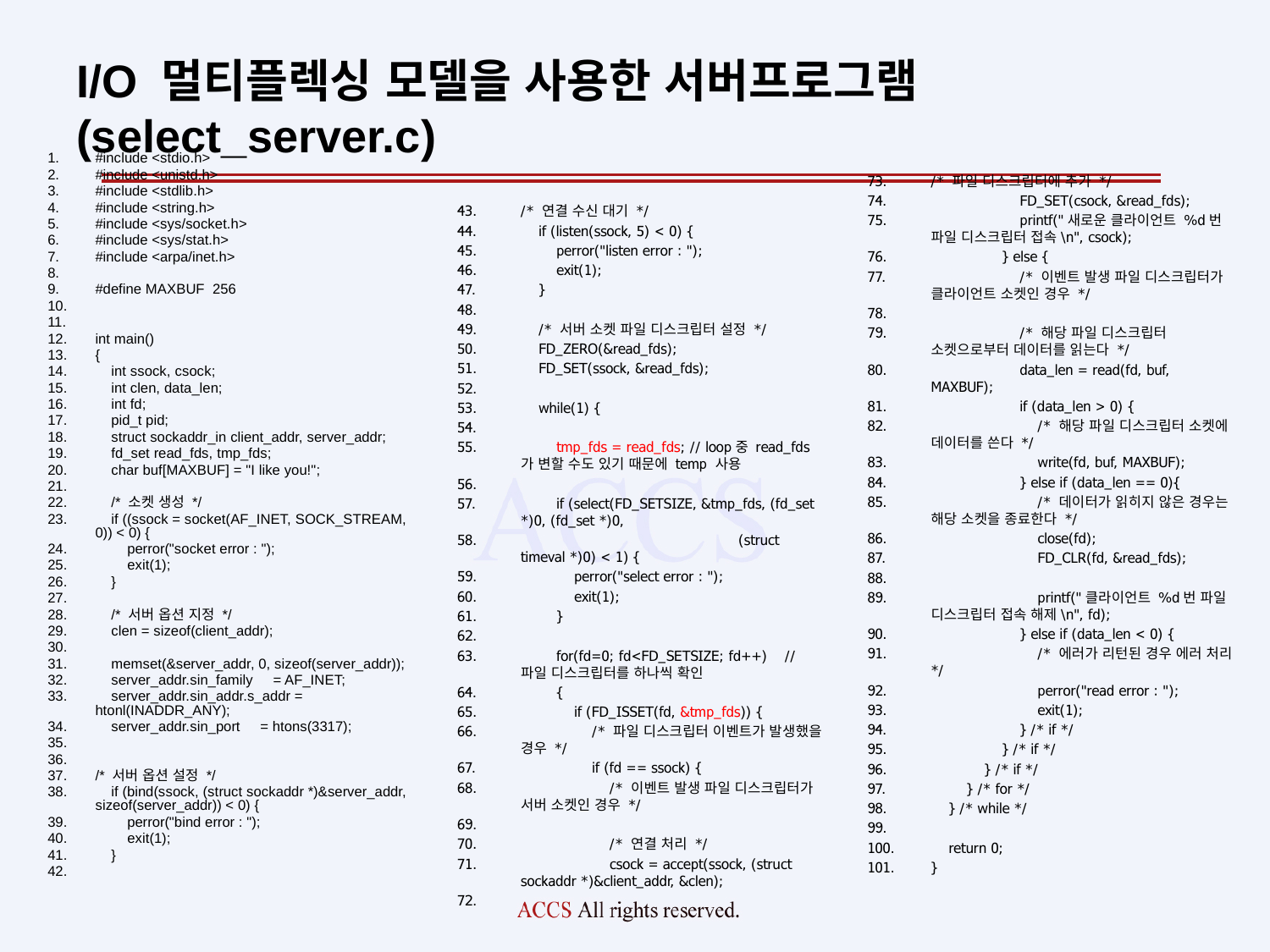

# I/O 멀티플렉싱 모델을 사용한 서버프로그램 (select_server.c)
#include <stdio.h>
#include <unistd.h>
#include <stdlib.h>
#include <string.h>
#include <sys/socket.h>
#include <sys/stat.h>
#include <arpa/inet.h>

#define MAXBUF  256

int main()
{
    int ssock, csock;
    int clen, data_len;
    int fd;
    pid_t pid;
    struct sockaddr_in client_addr, server_addr;
    fd_set read_fds, tmp_fds;
    char buf[MAXBUF] = "I like you!";

    /* 소켓 생성 */
    if ((ssock = socket(AF_INET, SOCK_STREAM, 0)) < 0) {
        perror("socket error : ");
        exit(1);
    }

    /* 서버 옵션 지정 */
    clen = sizeof(client_addr);

    memset(&server_addr, 0, sizeof(server_addr));
    server_addr.sin_family     = AF_INET;
    server_addr.sin_addr.s_addr = htonl(INADDR_ANY);
    server_addr.sin_port     = htons(3317);

/* 서버 옵션 설정 */
    if (bind(ssock, (struct sockaddr *)&server_addr, sizeof(server_addr)) < 0) {
        perror("bind error : ");
        exit(1);
    }

/* 파일 디스크립터에 추가 */
                    FD_SET(csock, &read_fds);
                    printf("새로운 클라이언트 %d번 파일 디스크립터 접속\n", csock);
                } else {
                    /* 이벤트 발생 파일 디스크립터가 클라이언트 소켓인 경우 */

                    /* 해당 파일 디스크립터 소켓으로부터 데이터를 읽는다 */
                    data_len = read(fd, buf, MAXBUF);
                    if (data_len > 0) {
                        /* 해당 파일 디스크립터 소켓에 데이터를 쓴다 */
                        write(fd, buf, MAXBUF);
                    } else if (data_len == 0){
                        /* 데이터가 읽히지 않은 경우는 해당 소켓을 종료한다 */
                        close(fd);
                        FD_CLR(fd, &read_fds);

                        printf("클라이언트 %d번 파일 디스크립터 접속 해제\n", fd);
                    } else if (data_len < 0) {
                        /* 에러가 리턴된 경우 에러 처리 */
                        perror("read error : ");
                        exit(1);
                    } /* if */
                } /* if */
            } /* if */
        } /* for */
    } /* while */

    return 0;
}
/* 연결 수신 대기 */
    if (listen(ssock, 5) < 0) {
        perror("listen error : ");
        exit(1);
    }

    /* 서버 소켓 파일 디스크립터 설정 */
    FD_ZERO(&read_fds);
    FD_SET(ssock, &read_fds);

    while(1) {

        tmp_fds = read_fds; // loop중 read_fds가 변할 수도 있기 때문에 temp 사용

        if (select(FD_SETSIZE, &tmp_fds, (fd_set *)0, (fd_set *)0,
                                                 (struct timeval *)0) < 1) {
            perror("select error : ");
            exit(1);
        }

        for(fd=0; fd<FD_SETSIZE; fd++)    // 파일 디스크립터를 하나씩 확인
        {
            if (FD_ISSET(fd, &tmp_fds)) {
                /* 파일 디스크립터 이벤트가 발생했을 경우 */
                if (fd == ssock) {
                    /* 이벤트 발생 파일 디스크립터가 서버 소켓인 경우 */

                    /* 연결 처리 */
                    csock = accept(ssock, (struct sockaddr *)&client_addr, &clen);